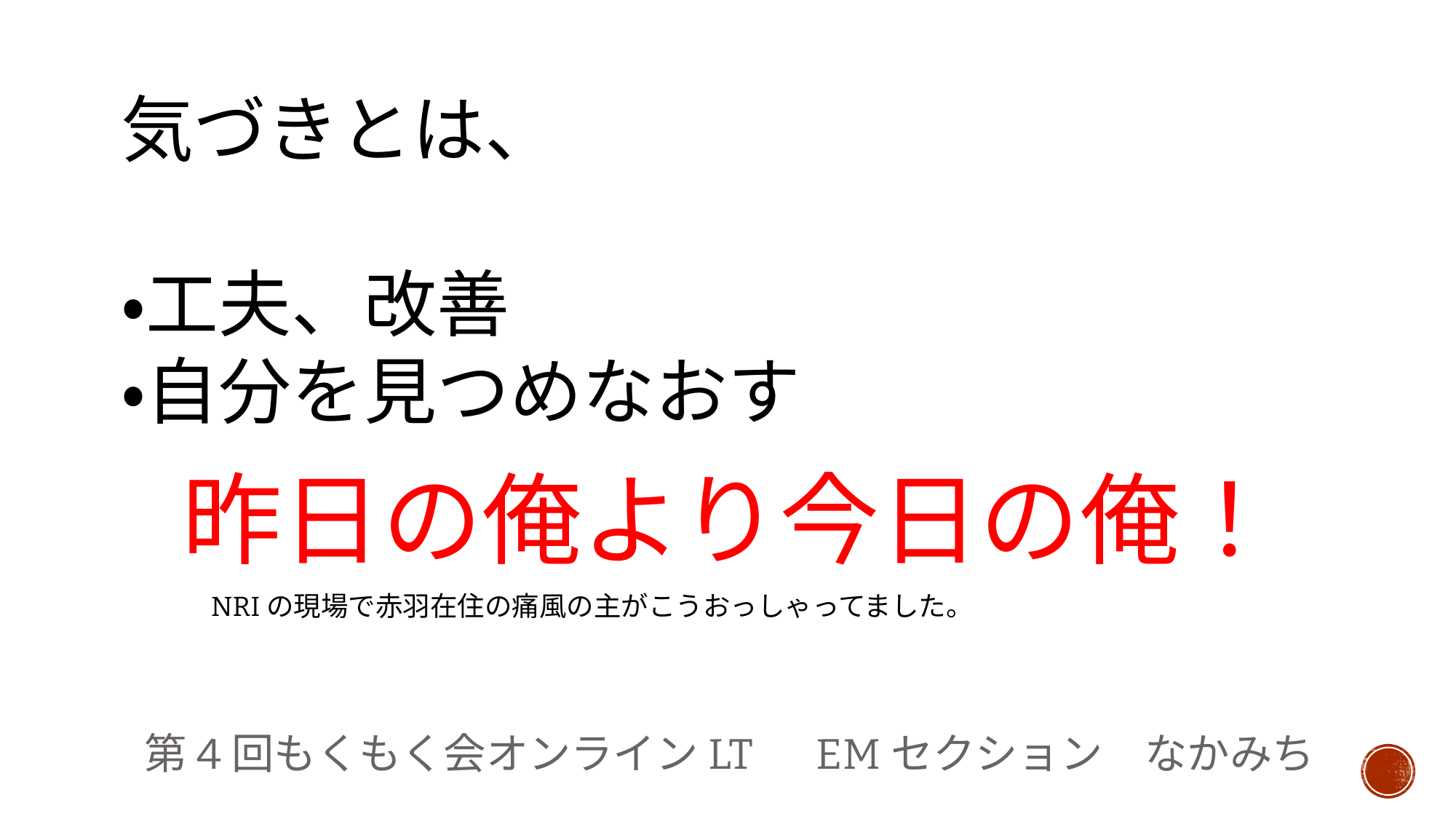

気づきとは、

・工夫、改善
・自分を見つめなおす

昨日の俺より今日の俺！
NRIの現場で赤羽在住の痛風の主がこうおっしゃってました。
第4回もくもく会オンラインLT　EMセクション　なかみち